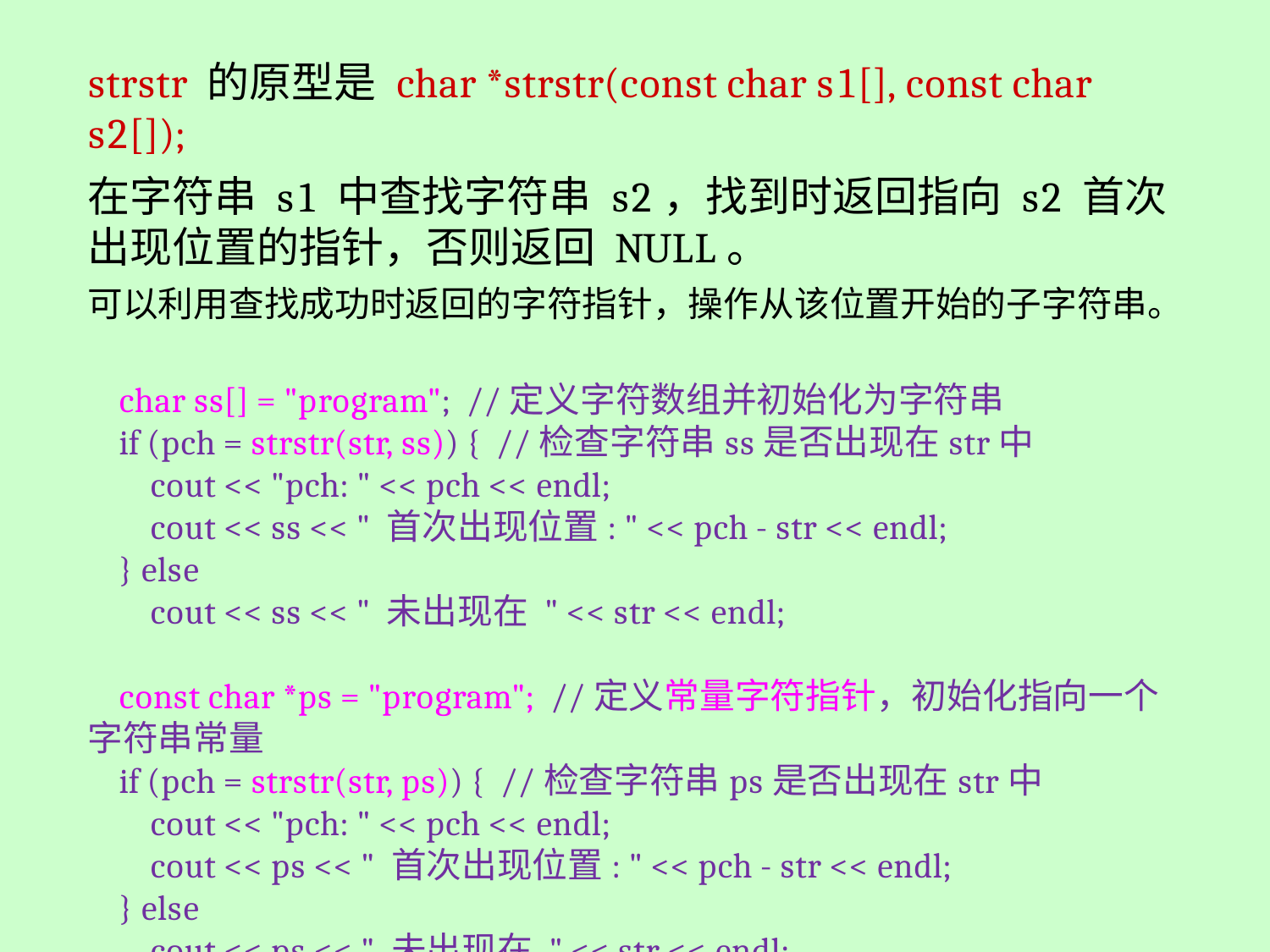

strstr 的原型是 char *strstr(const char s1[], const char s2[]);
在字符串 s1 中查找字符串 s2，找到时返回指向 s2 首次出现位置的指针，否则返回 NULL。
可以利用查找成功时返回的字符指针，操作从该位置开始的子字符串。

    char ss[] = "program";  //定义字符数组并初始化为字符串
    if (pch = strstr(str, ss)) {  //检查字符串ss是否出现在str中
        cout << "pch: " << pch << endl;
        cout << ss << " 首次出现位置: " << pch - str << endl;
    } else
        cout << ss << " 未出现在 " << str << endl;

    const char *ps = "program";  //定义常量字符指针，初始化指向一个字符串常量
    if (pch = strstr(str, ps)) {  //检查字符串ps是否出现在str中
        cout << "pch: " << pch << endl;
        cout << ps << " 首次出现位置: " << pch - str << endl;
    } else
        cout << ps << " 未出现在 " << str << endl;
73